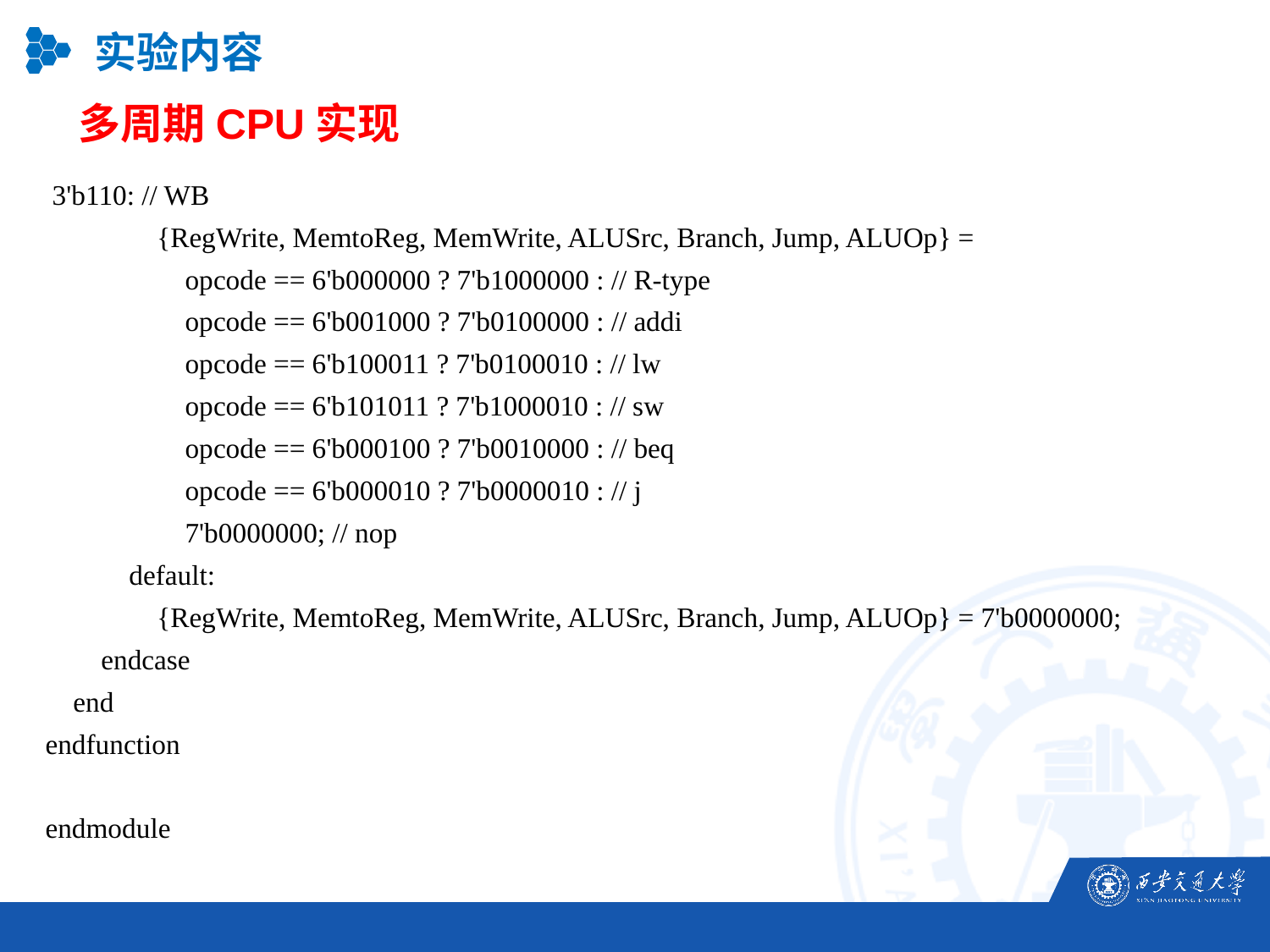

实验内容
多周期CPU实现
 3'b110: // WB
                {RegWrite, MemtoReg, MemWrite, ALUSrc, Branch, Jump, ALUOp} =
                    opcode == 6'b000000 ? 7'b1000000 : // R-type
                    opcode == 6'b001000 ? 7'b0100000 : // addi
                    opcode == 6'b100011 ? 7'b0100010 : // lw
                    opcode == 6'b101011 ? 7'b1000010 : // sw
                    opcode == 6'b000100 ? 7'b0010000 : // beq
                    opcode == 6'b000010 ? 7'b0000010 : // j
                    7'b0000000; // nop
            default:
                {RegWrite, MemtoReg, MemWrite, ALUSrc, Branch, Jump, ALUOp} = 7'b0000000;
        endcase
    end
endfunction

endmodule